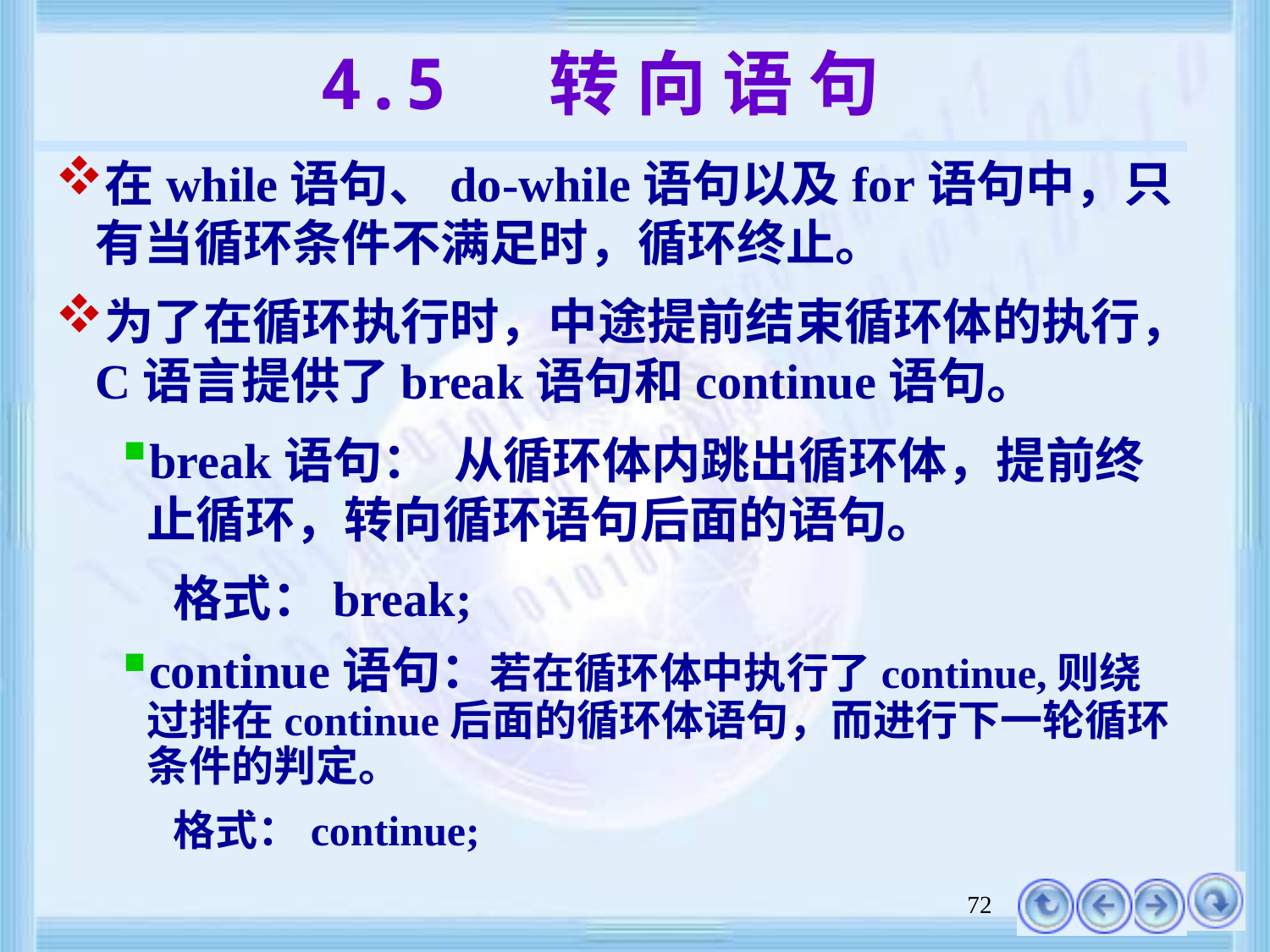

# 4.5  转 向 语 句
在while语句、do-while语句以及for语句中，只有当循环条件不满足时，循环终止。
为了在循环执行时，中途提前结束循环体的执行，C语言提供了break语句和continue语句。
break语句：  从循环体内跳出循环体，提前终止循环，转向循环语句后面的语句。
格式：break;
continue语句：若在循环体中执行了continue,则绕过排在continue后面的循环体语句，而进行下一轮循环条件的判定。
格式：continue;
72